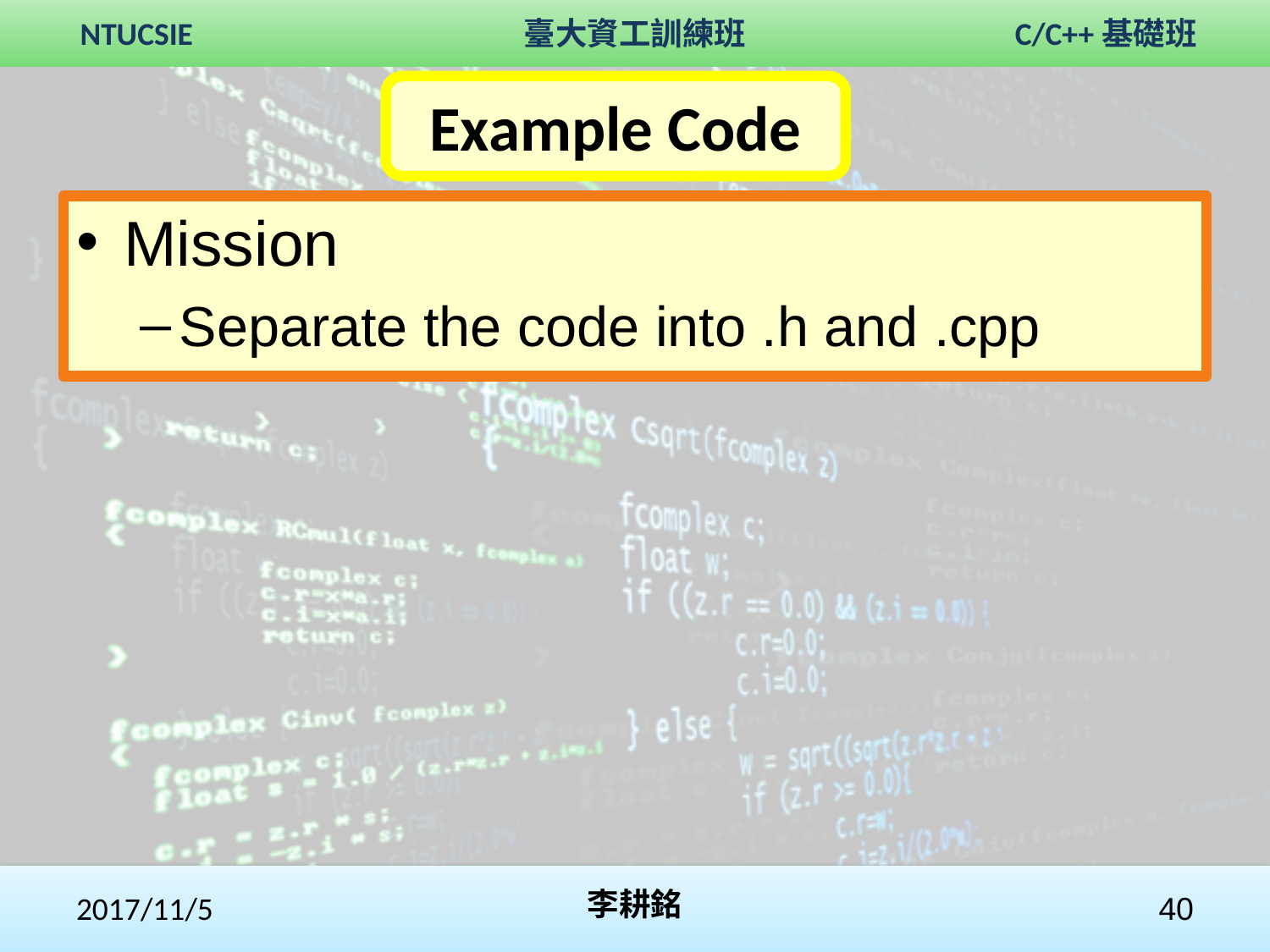

Mission
Separate the code into .h and .cpp
2017/11/5
李耕銘
40